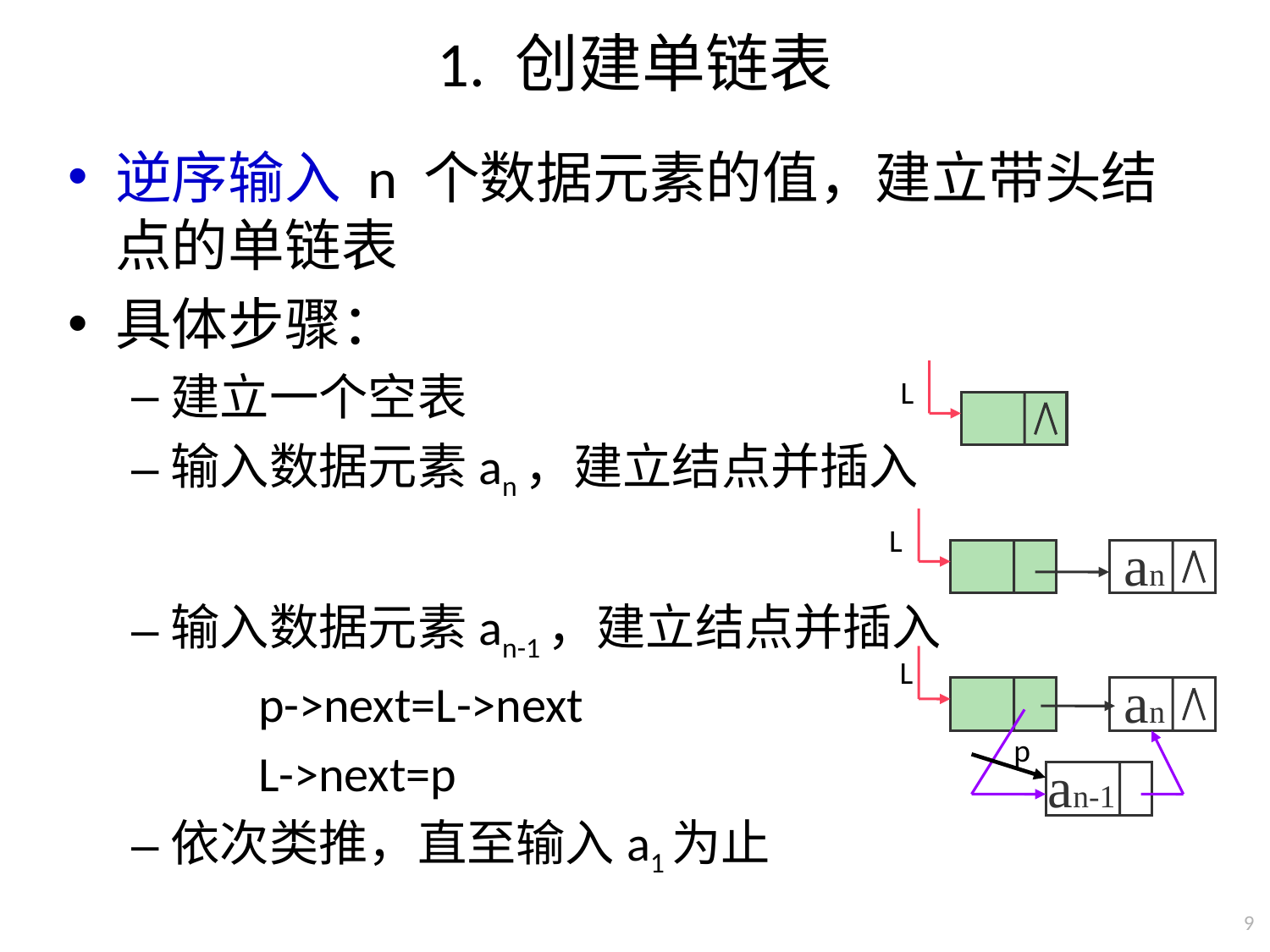

# 1. 创建单链表
逆序输入 n 个数据元素的值，建立带头结点的单链表
具体步骤：
建立一个空表
输入数据元素an，建立结点并插入

输入数据元素an-1，建立结点并插入
	p->next=L->next
	L->next=p
依次类推，直至输入a1为止

L

L
an

L

an

p

an-1

9